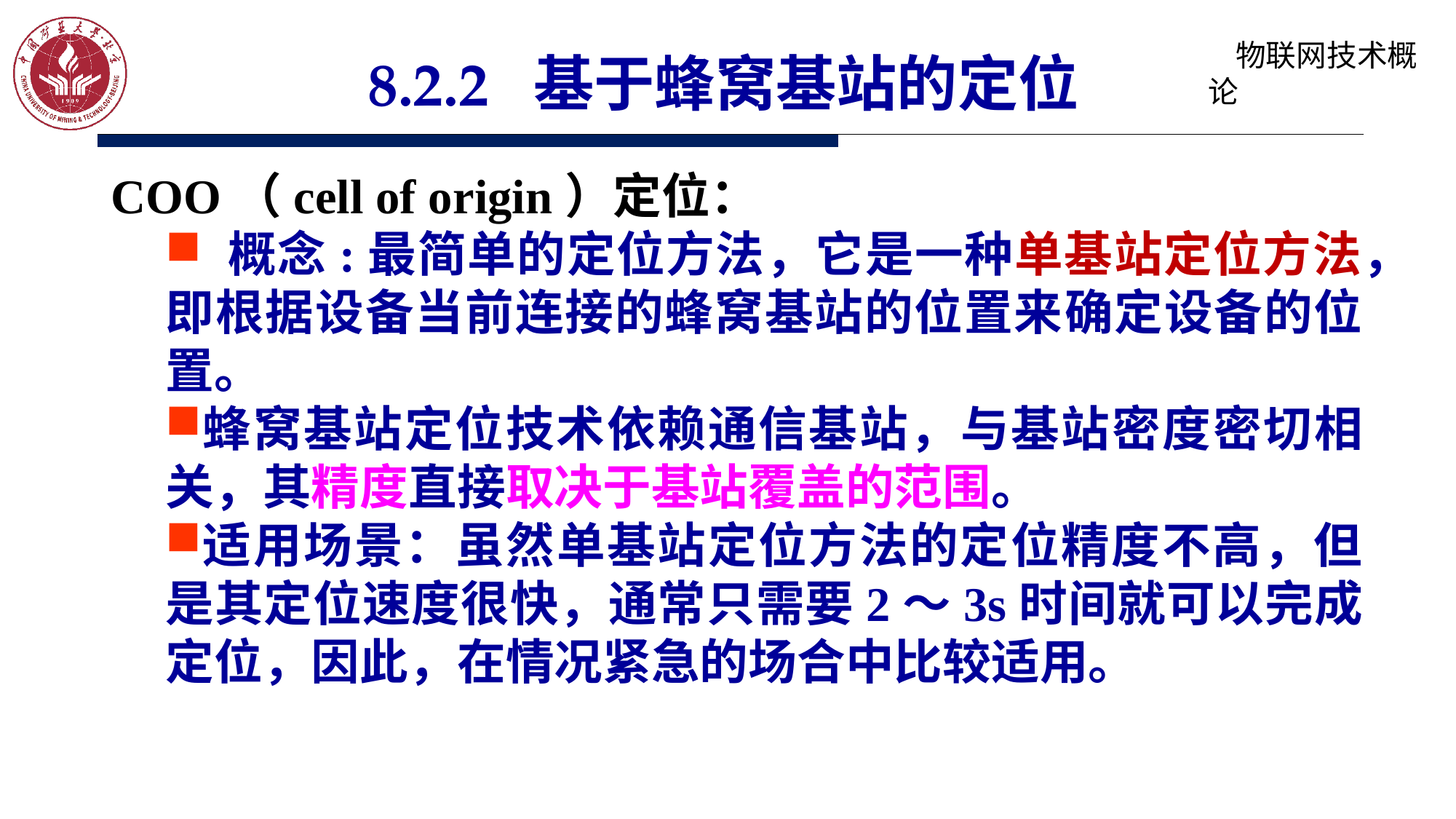

# 8.2.2  基于蜂窝基站的定位
COO（cell of origin）定位：
 概念:最简单的定位方法，它是一种单基站定位方法，即根据设备当前连接的蜂窝基站的位置来确定设备的位置。
蜂窝基站定位技术依赖通信基站，与基站密度密切相关，其精度直接取决于基站覆盖的范围。
适用场景：虽然单基站定位方法的定位精度不高，但是其定位速度很快，通常只需要2～3s时间就可以完成定位，因此，在情况紧急的场合中比较适用。